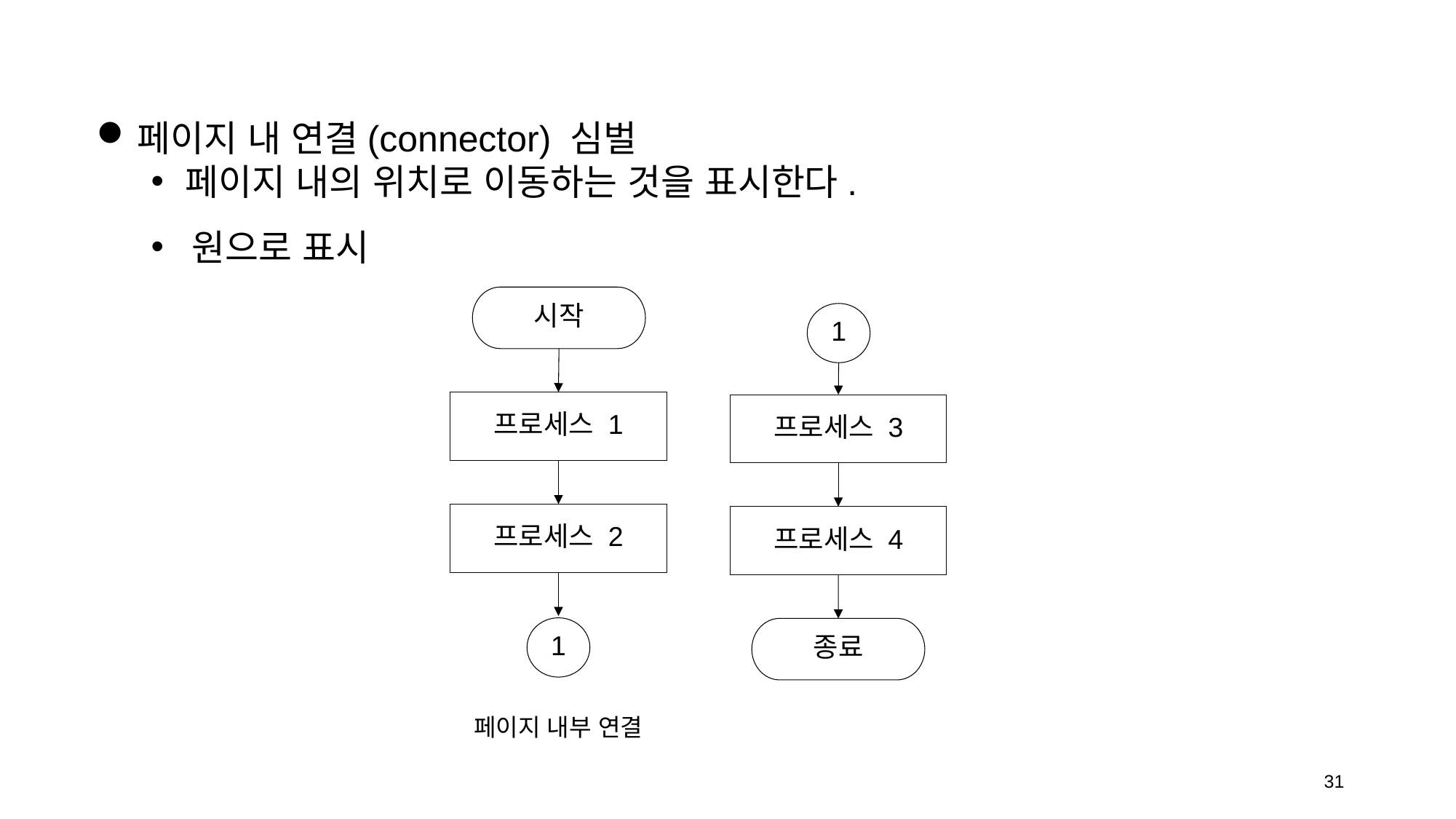

페이지 내 연결(connector) 심벌
페이지 내의 위치로 이동하는 것을 표시한다.
원으로 표시

시작
1
프로세스 1
프로세스 3
프로세스 2
프로세스 4
1
종료
페이지 내부 연결
31